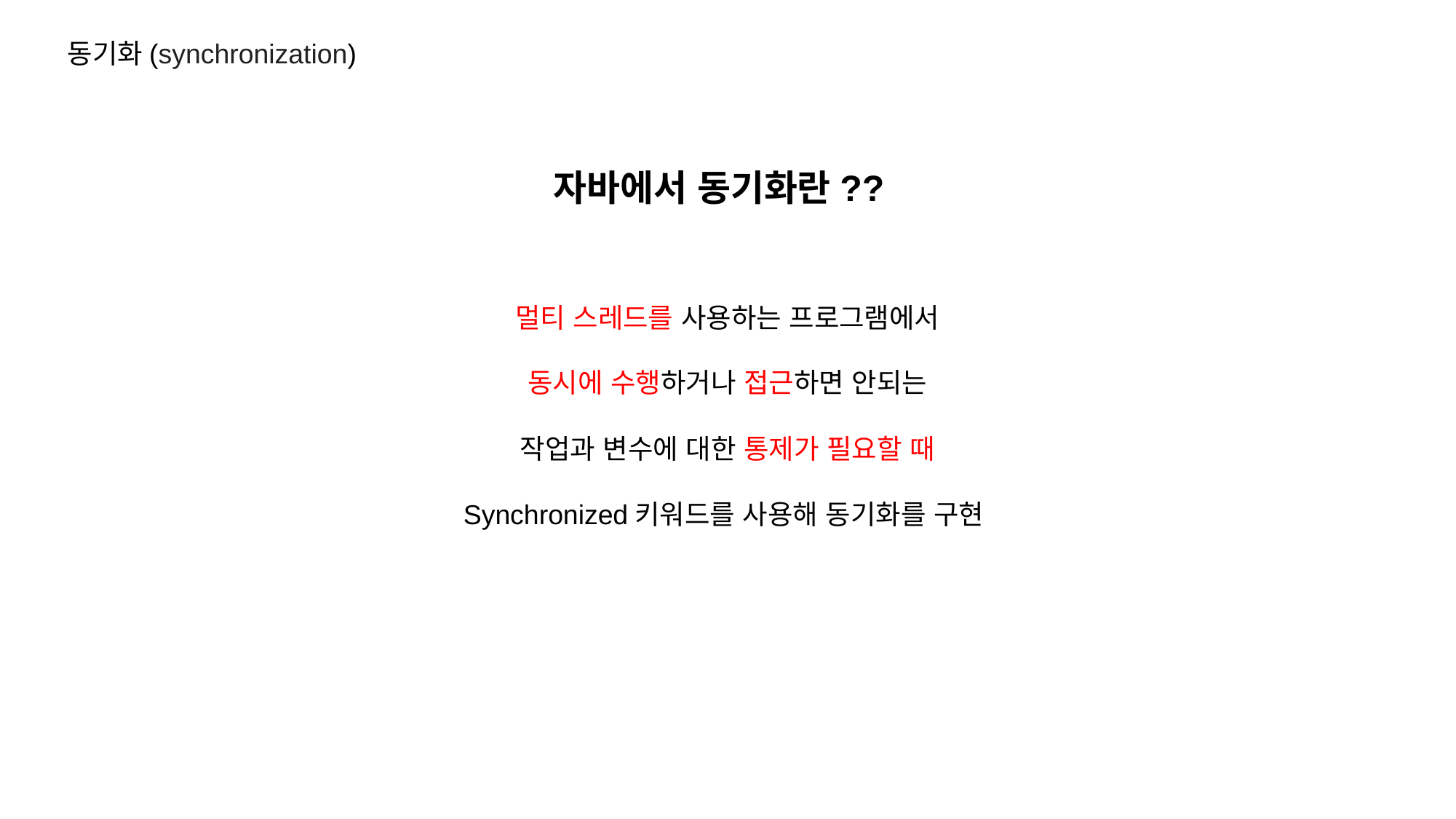

동기화(synchronization)
자바에서 동기화란??
멀티 스레드를 사용하는 프로그램에서

동시에 수행하거나 접근하면 안되는

작업과 변수에 대한 통제가 필요할 때

Synchronized키워드를 사용해 동기화를 구현